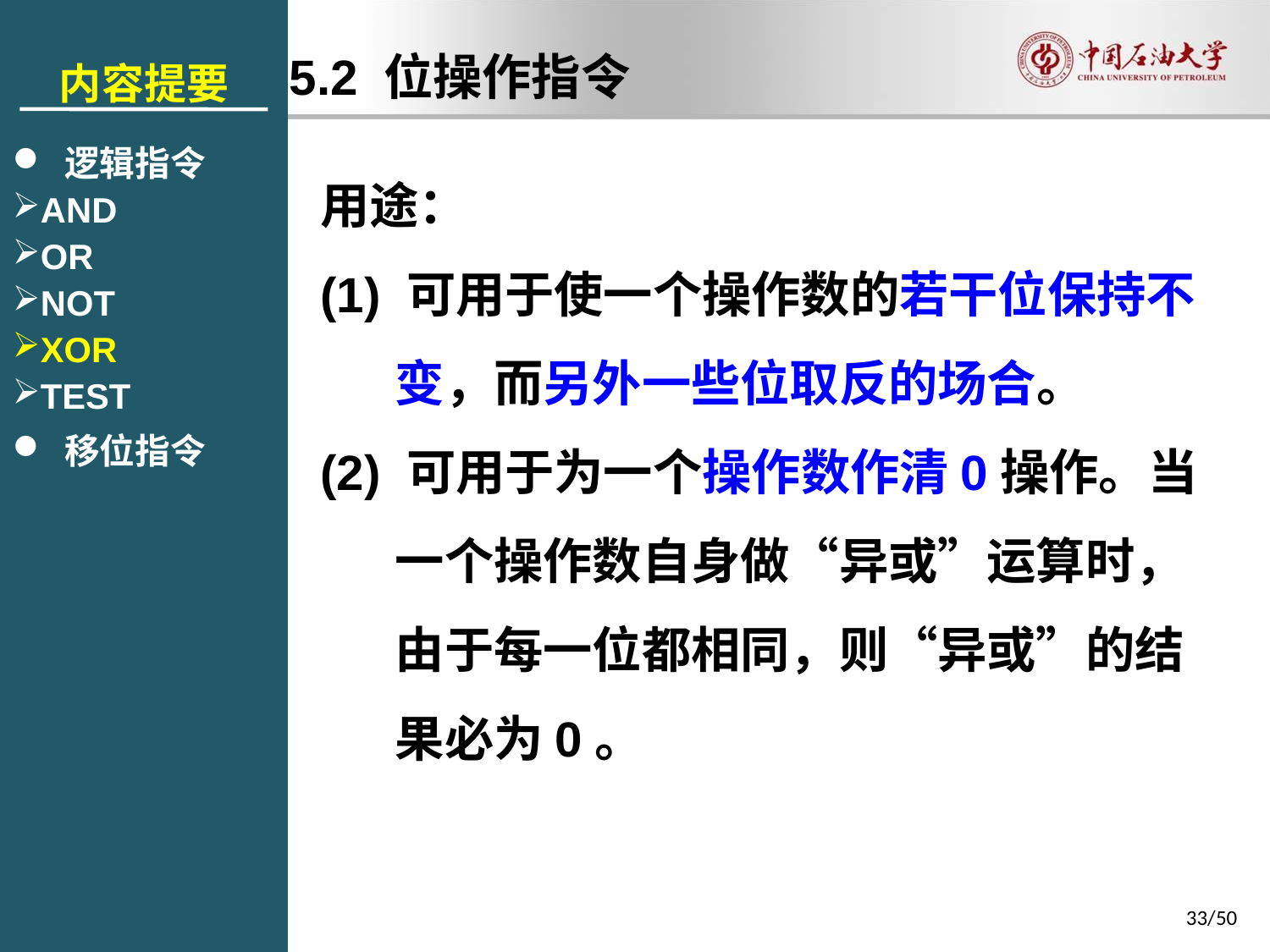

内容提要
 逻辑指令
AND
OR
NOT
XOR
TEST
 移位指令
5.2 位操作指令
用途：
(1) 可用于使一个操作数的若干位保持不变，而另外一些位取反的场合。
(2) 可用于为一个操作数作清0操作。当一个操作数自身做“异或”运算时，由于每一位都相同，则“异或”的结果必为0。
33/50